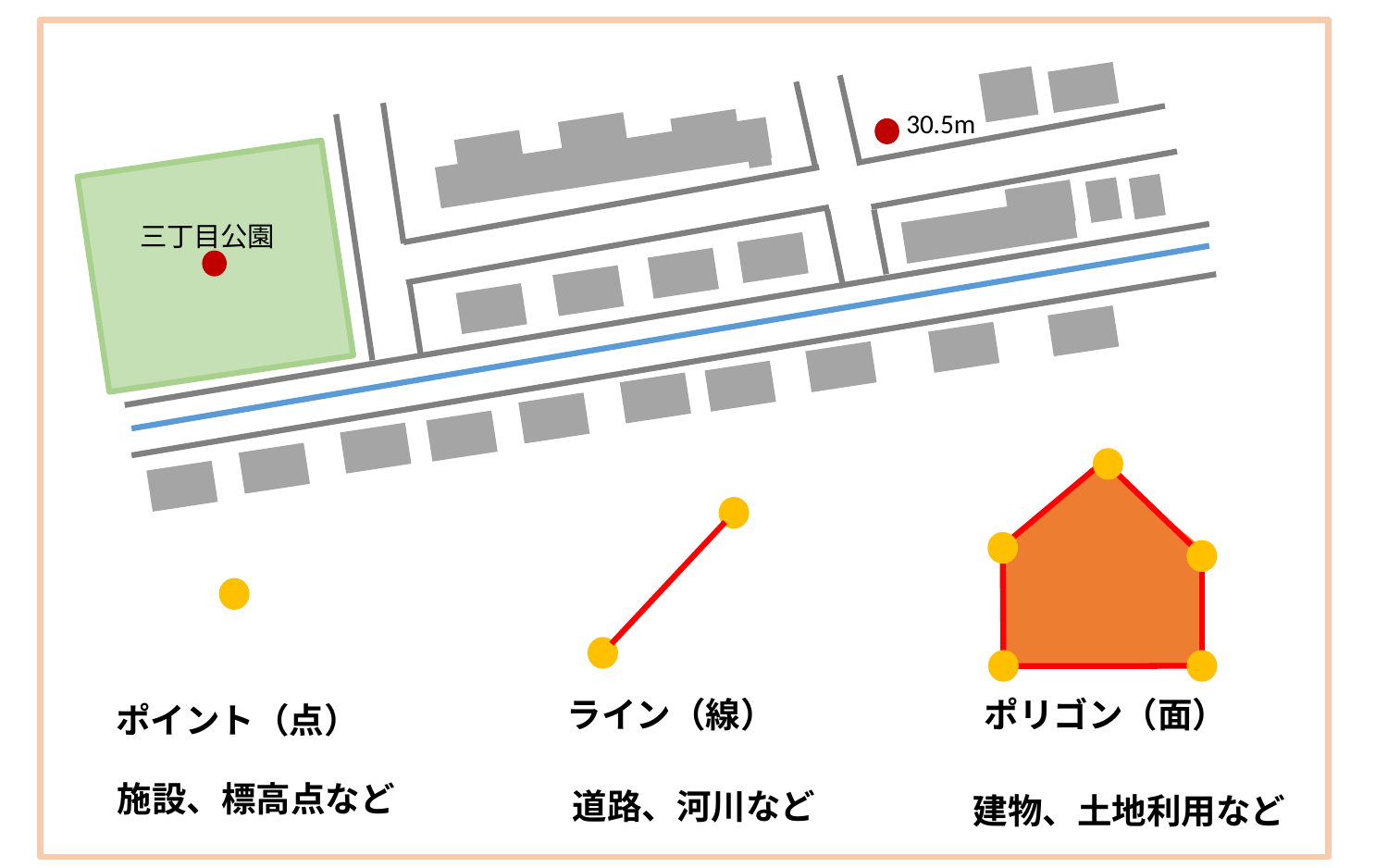

30.5m

三丁目公園

ライン（線）
ポリゴン（面）
ポイント（点）
施設、標高点など
道路、河川など
建物、土地利用など